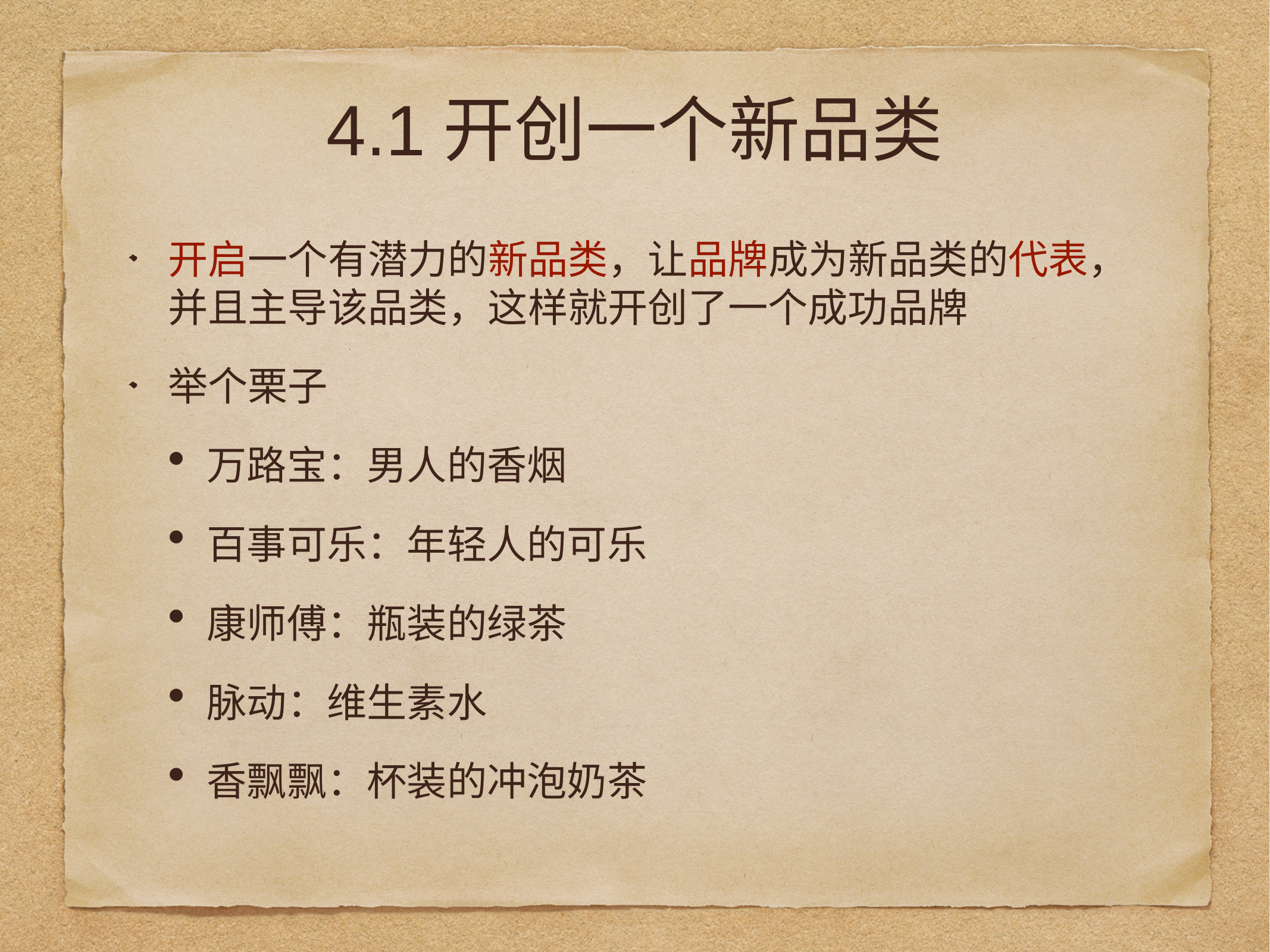

# 4.1开创一个新品类
开启一个有潜力的新品类，让品牌成为新品类的代表，并且主导该品类，这样就开创了一个成功品牌
举个栗子
万路宝：男人的香烟
百事可乐：年轻人的可乐
康师傅：瓶装的绿茶
脉动：维生素水
香飘飘：杯装的冲泡奶茶